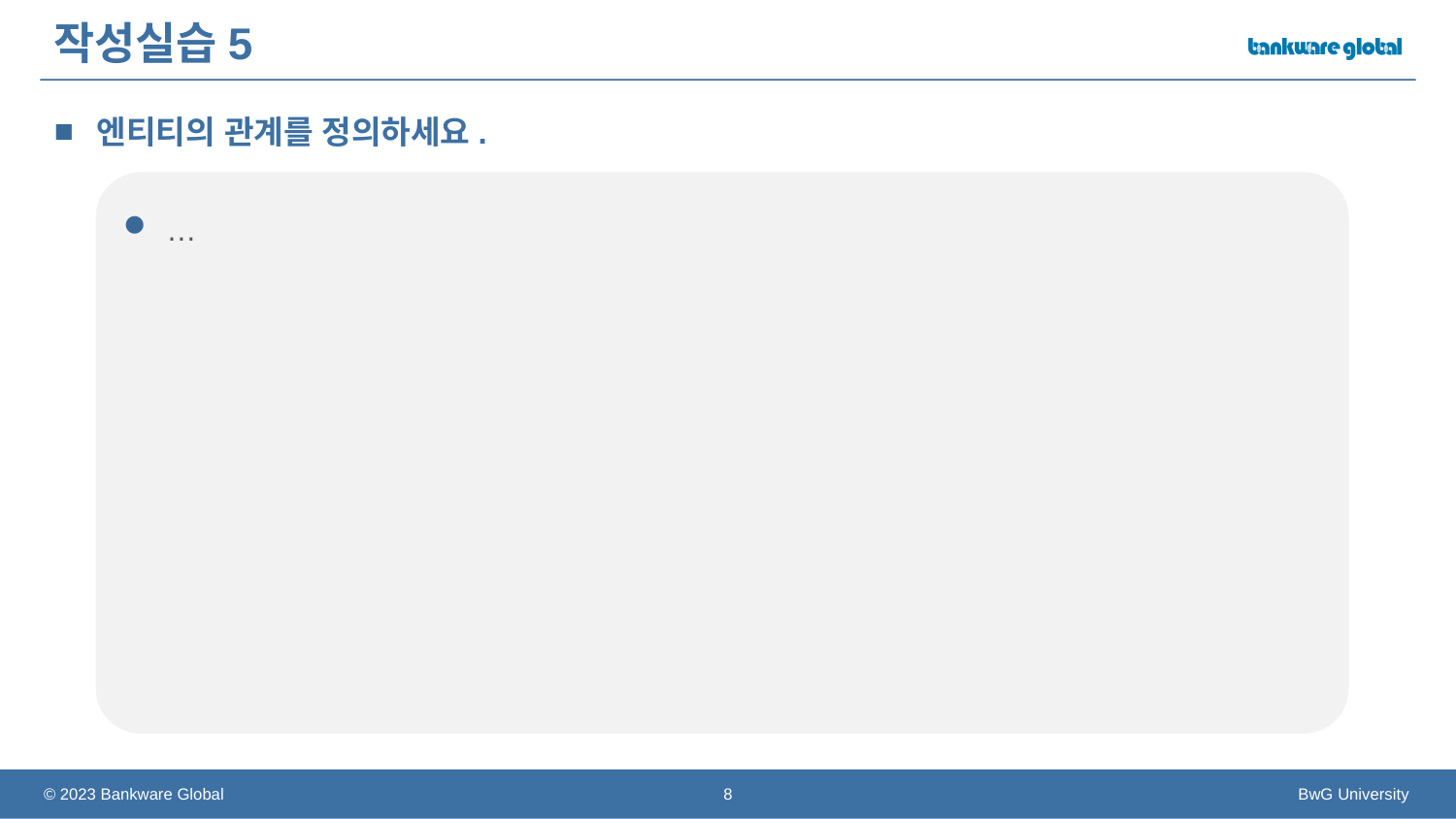

# 작성실습5
엔티티의 관계를 정의하세요.
…
8